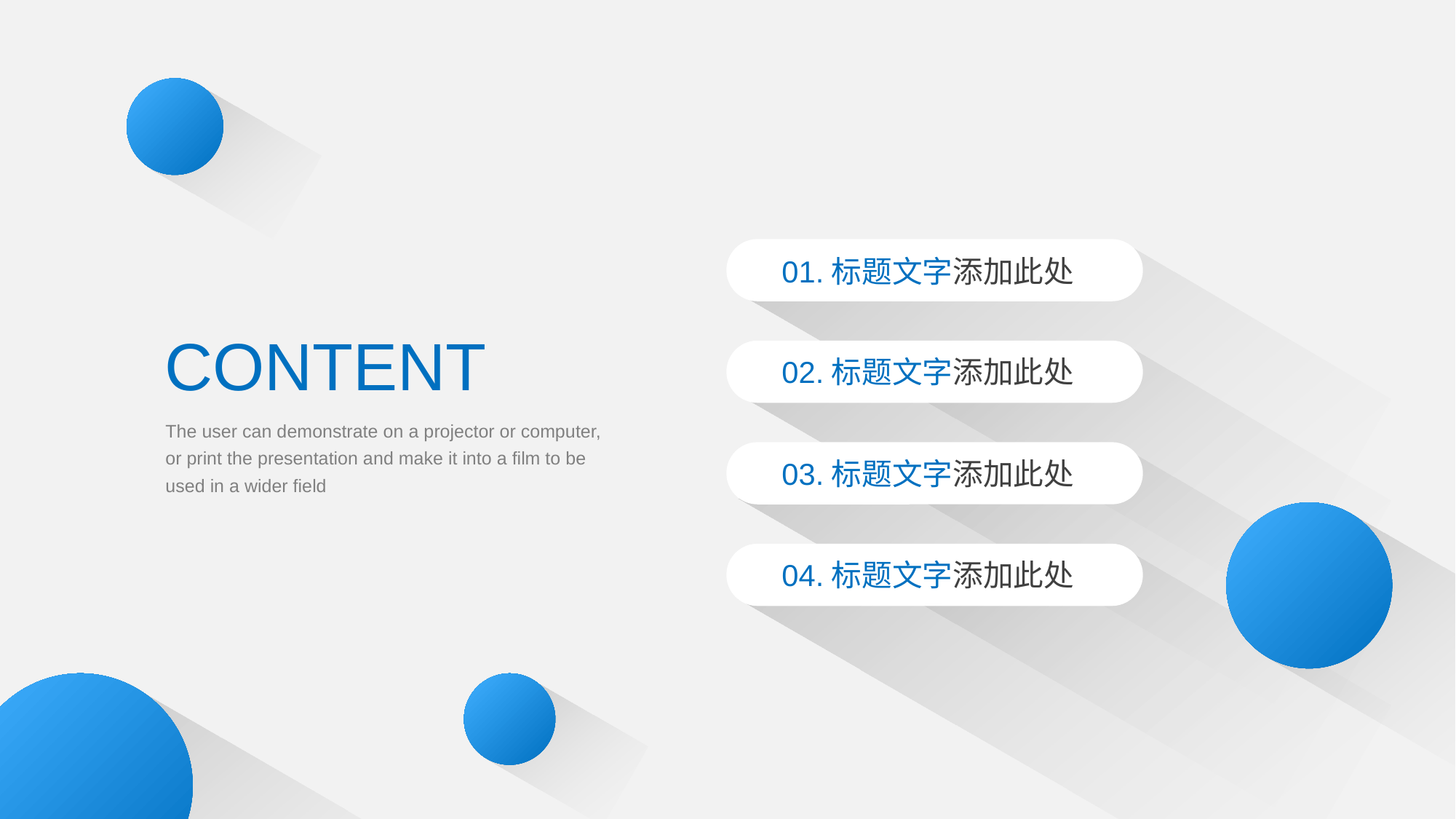

01.标题文字添加此处
CONTENT

02.标题文字添加此处
The user can demonstrate on a projector or computer, or print the presentation and make it into a film to be used in a wider field

03.标题文字添加此处

04.标题文字添加此处